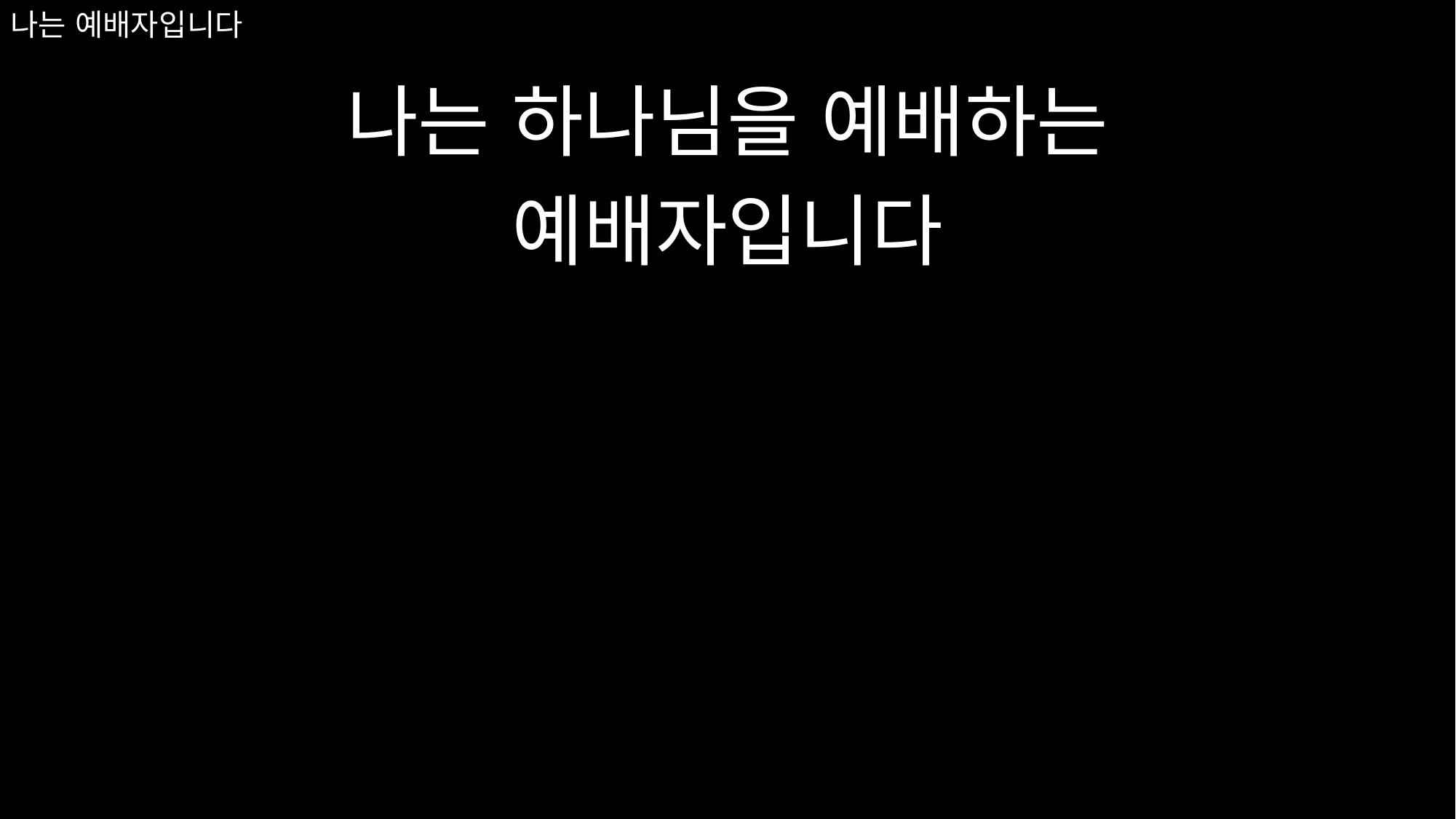

나는 하나님을 예배하는
예배자입니다

# 나는 예배자입니다